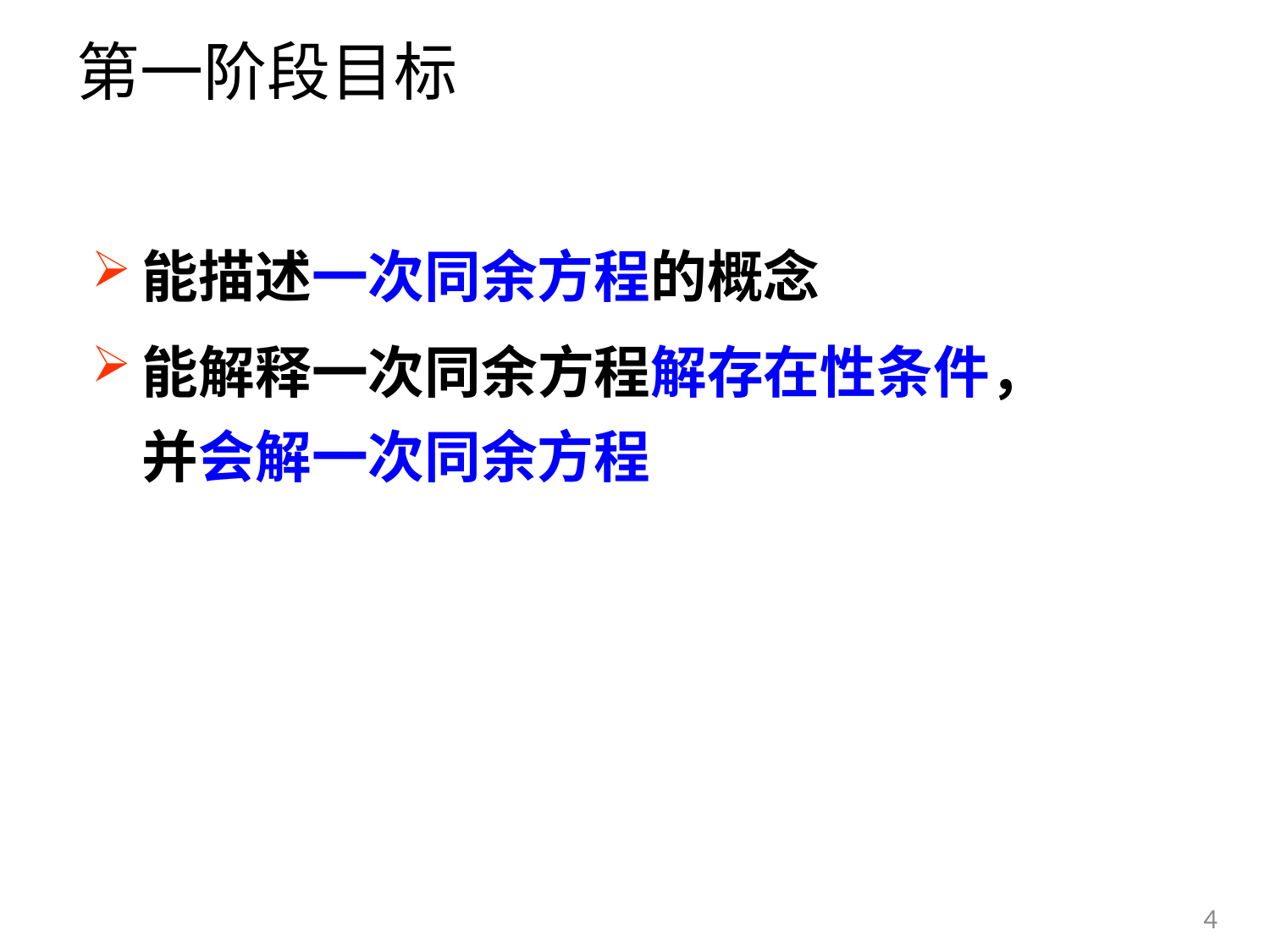

4.4.2 学习目标
# 第一阶段目标
能描述一次同余方程的概念
能解释一次同余方程解存在性条件，并会解一次同余方程
4